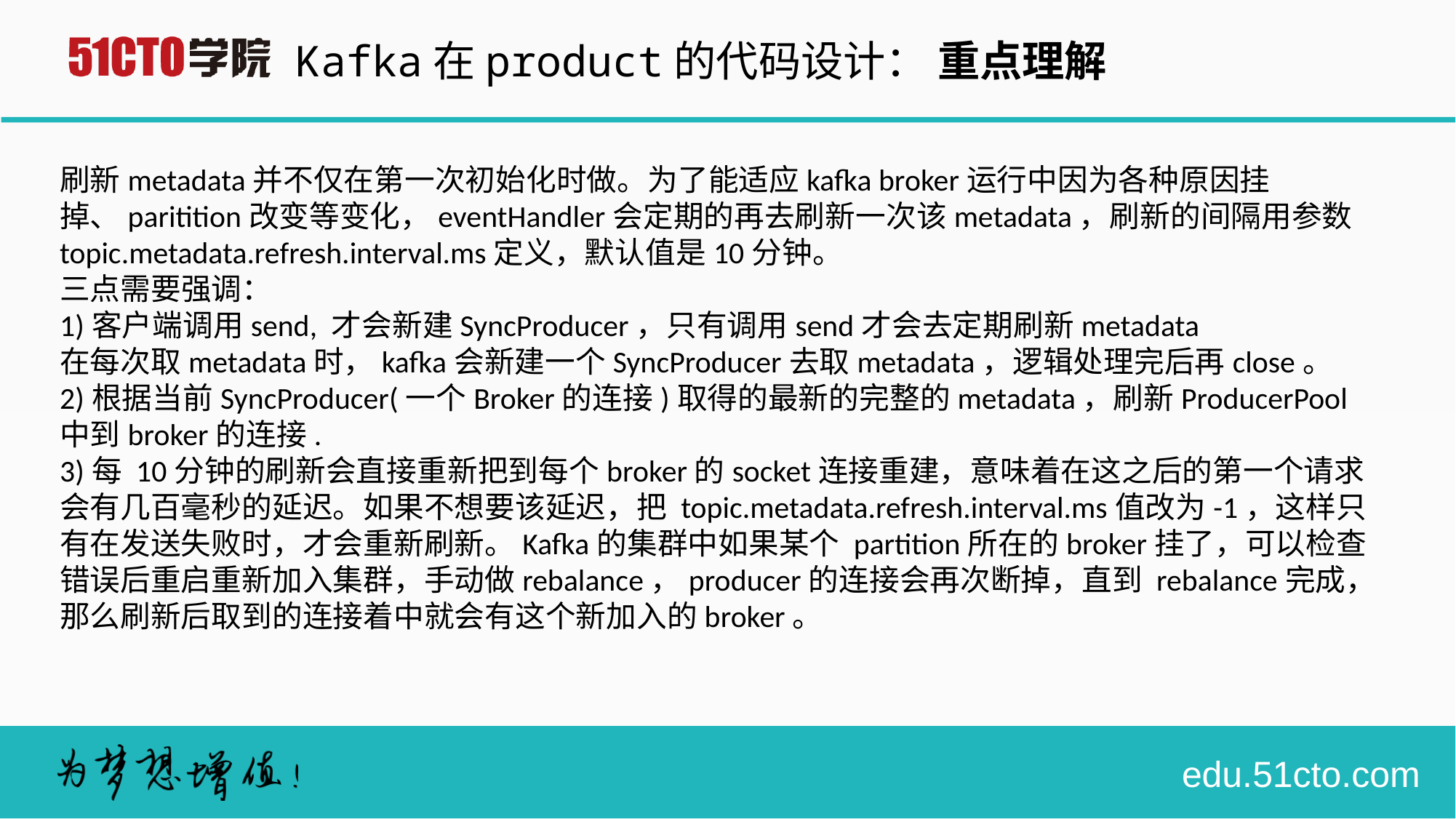

Kafka在product的代码设计： 重点理解
刷新metadata并不仅在第一次初始化时做。为了能适应kafka broker运行中因为各种原因挂掉、paritition改变等变化，eventHandler会定期的再去刷新一次该metadata，刷新的间隔用参数topic.metadata.refresh.interval.ms定义，默认值是10分钟。
三点需要强调：
1)客户端调用send, 才会新建SyncProducer，只有调用send才会去定期刷新metadata
在每次取metadata时，kafka会新建一个SyncProducer去取metadata，逻辑处理完后再close。
2)根据当前SyncProducer(一个Broker的连接)取得的最新的完整的metadata，刷新ProducerPool中到broker的连接.
3)每 10分钟的刷新会直接重新把到每个broker的socket连接重建，意味着在这之后的第一个请求会有几百毫秒的延迟。如果不想要该延迟，把 topic.metadata.refresh.interval.ms值改为-1，这样只有在发送失败时，才会重新刷新。Kafka的集群中如果某个 partition所在的broker挂了，可以检查错误后重启重新加入集群，手动做rebalance，producer的连接会再次断掉，直到 rebalance完成，那么刷新后取到的连接着中就会有这个新加入的broker。